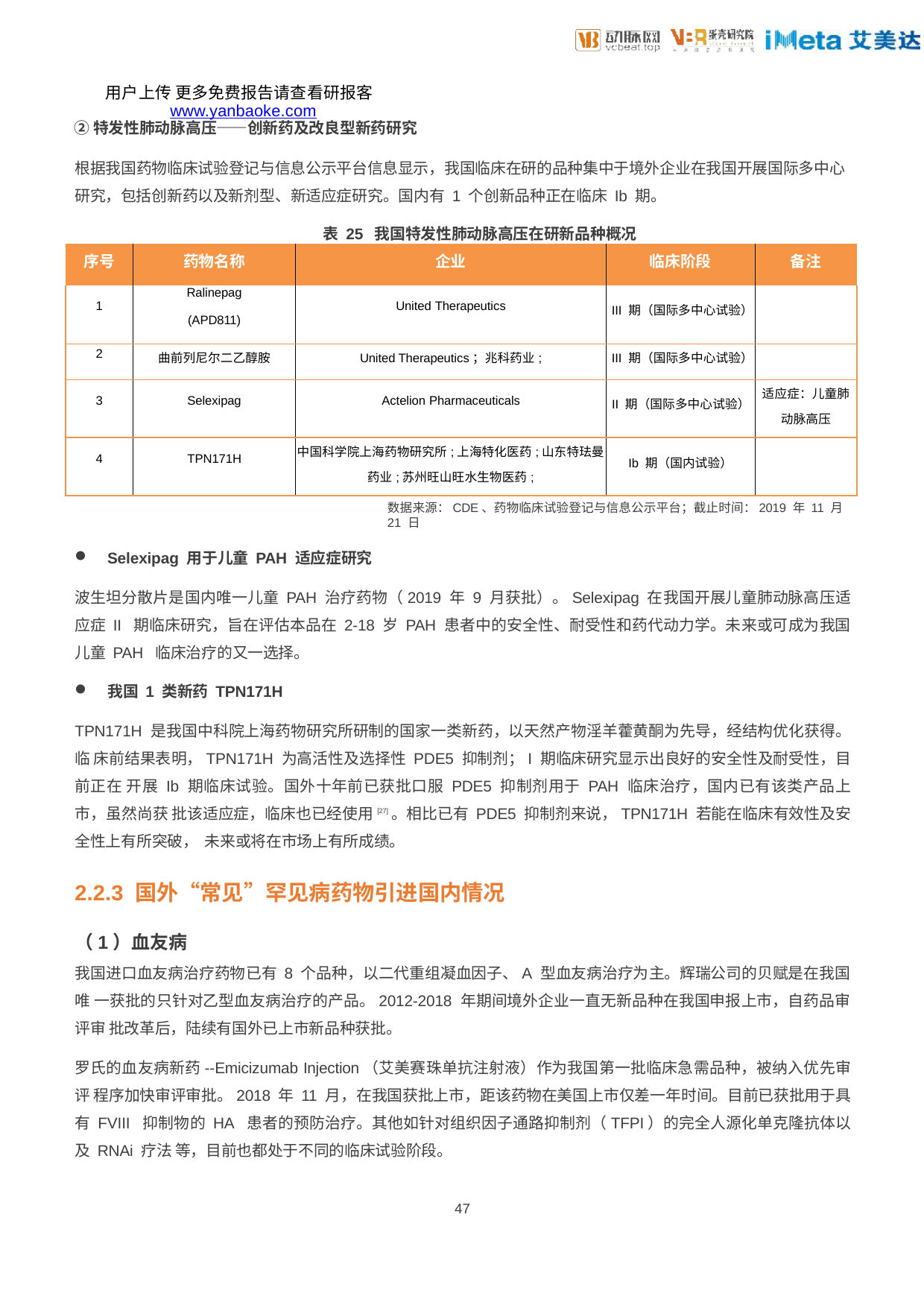

用户上传 更多免费报告请查看研报客 www.yanbaoke.com
②特发性肺动脉高压——创新药及改良型新药研究
根据我国药物临床试验登记与信息公示平台信息显示，我国临床在研的品种集中于境外企业在我国开展国际多中心 研究，包括创新药以及新剂型、新适应症研究。国内有 1 个创新品种正在临床 Ib 期。

表 25 我国特发性肺动脉高压在研新品种概况
| 序号 | 药物名称 | 企业 | 临床阶段 | 备注 |
| --- | --- | --- | --- | --- |
| 1 | Ralinepag (APD811) | United Therapeutics | III 期（国际多中心试验） |  |
| 2 | 曲前列尼尔二乙醇胺 | United Therapeutics；兆科药业; | III 期（国际多中心试验） |  |
| 3 | Selexipag | Actelion Pharmaceuticals | II 期（国际多中心试验） | 适应症：儿童肺 动脉高压 |
| 4 | TPN171H | 中国科学院上海药物研究所;上海特化医药;山东特珐曼 药业;苏州旺山旺水生物医药; | Ib 期（国内试验） |  |
数据来源：CDE、药物临床试验登记与信息公示平台；截止时间：2019 年 11 月 21 日

Selexipag 用于儿童 PAH 适应症研究
波生坦分散片是国内唯一儿童 PAH 治疗药物（2019 年 9 月获批）。Selexipag 在我国开展儿童肺动脉高压适应症 II  期临床研究，旨在评估本品在 2-18 岁 PAH 患者中的安全性、耐受性和药代动力学。未来或可成为我国儿童 PAH  临床治疗的又一选择。

我国 1 类新药 TPN171H
TPN171H 是我国中科院上海药物研究所研制的国家一类新药，以天然产物淫羊藿黄酮为先导，经结构优化获得。临 床前结果表明，TPN171H 为高活性及选择性 PDE5 抑制剂；I 期临床研究显示出良好的安全性及耐受性，目前正在 开展 Ib 期临床试验。国外十年前已获批口服 PDE5 抑制剂用于 PAH 临床治疗，国内已有该类产品上市，虽然尚获 批该适应症，临床也已经使用[27]。相比已有 PDE5 抑制剂来说，TPN171H 若能在临床有效性及安全性上有所突破，  未来或将在市场上有所成绩。

2.2.3 国外“常见”罕见病药物引进国内情况
（1）血友病
我国进口血友病治疗药物已有 8 个品种，以二代重组凝血因子、A 型血友病治疗为主。辉瑞公司的贝赋是在我国唯 一获批的只针对乙型血友病治疗的产品。2012-2018 年期间境外企业一直无新品种在我国申报上市，自药品审评审 批改革后，陆续有国外已上市新品种获批。
罗氏的血友病新药--Emicizumab Injection（艾美赛珠单抗注射液）作为我国第一批临床急需品种，被纳入优先审评 程序加快审评审批。2018 年 11 月，在我国获批上市，距该药物在美国上市仅差一年时间。目前已获批用于具有 FVIII  抑制物的 HA 患者的预防治疗。其他如针对组织因子通路抑制剂（TFPI）的完全人源化单克隆抗体以及 RNAi 疗法 等，目前也都处于不同的临床试验阶段。
47